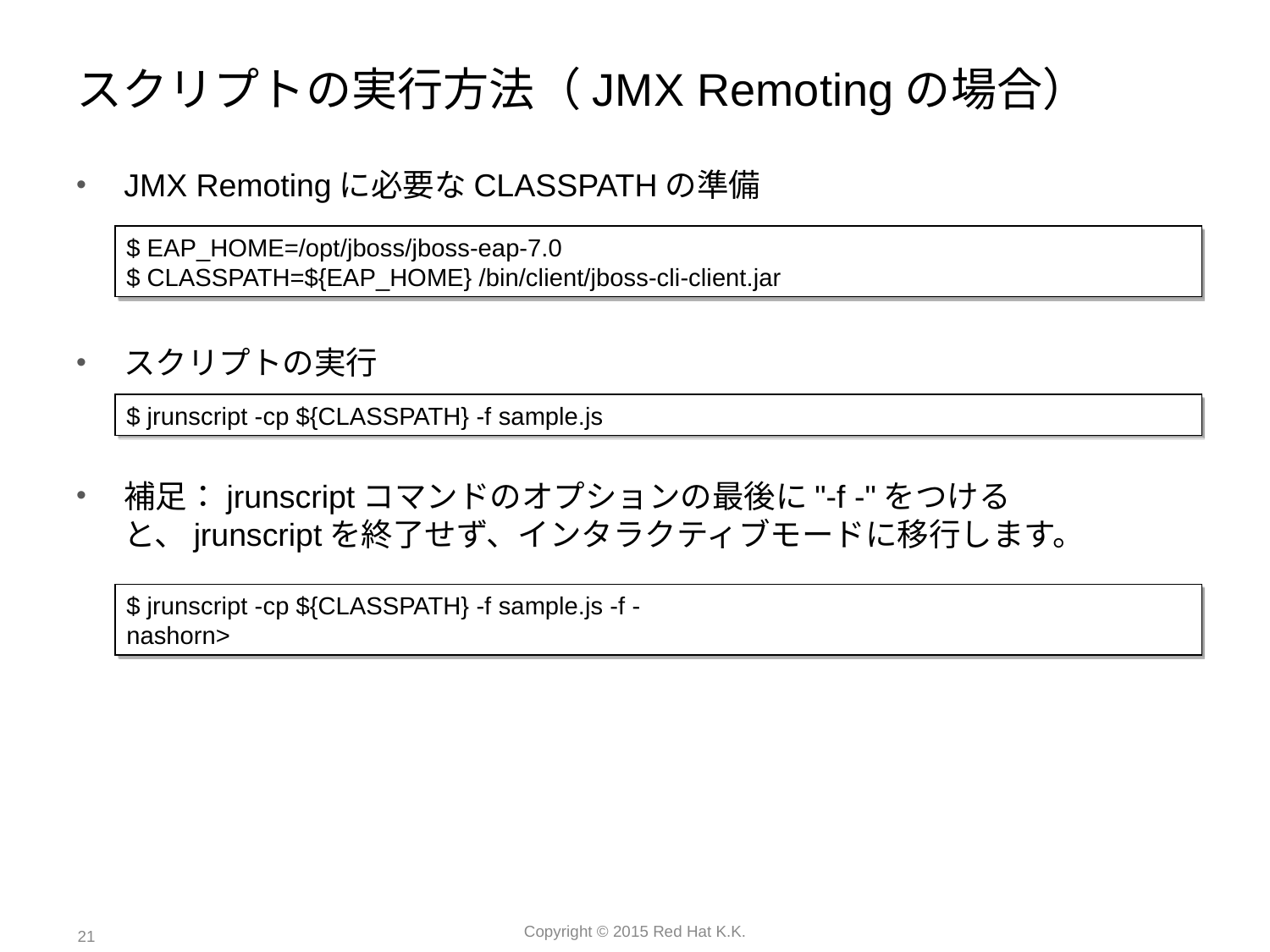

# スクリプトの実行方法（JMX Remotingの場合）
JMX Remotingに必要なCLASSPATHの準備

スクリプトの実行

補足：jrunscriptコマンドのオプションの最後に"-f -"をつけると、jrunscriptを終了せず、インタラクティブモードに移行します。
$ EAP_HOME=/opt/jboss/jboss-eap-7.0
$ CLASSPATH=${EAP_HOME} /bin/client/jboss-cli-client.jar
$ jrunscript -cp ${CLASSPATH} -f sample.js
$ jrunscript -cp ${CLASSPATH} -f sample.js -f -
nashorn>
21
Copyright © 2015 Red Hat K.K.